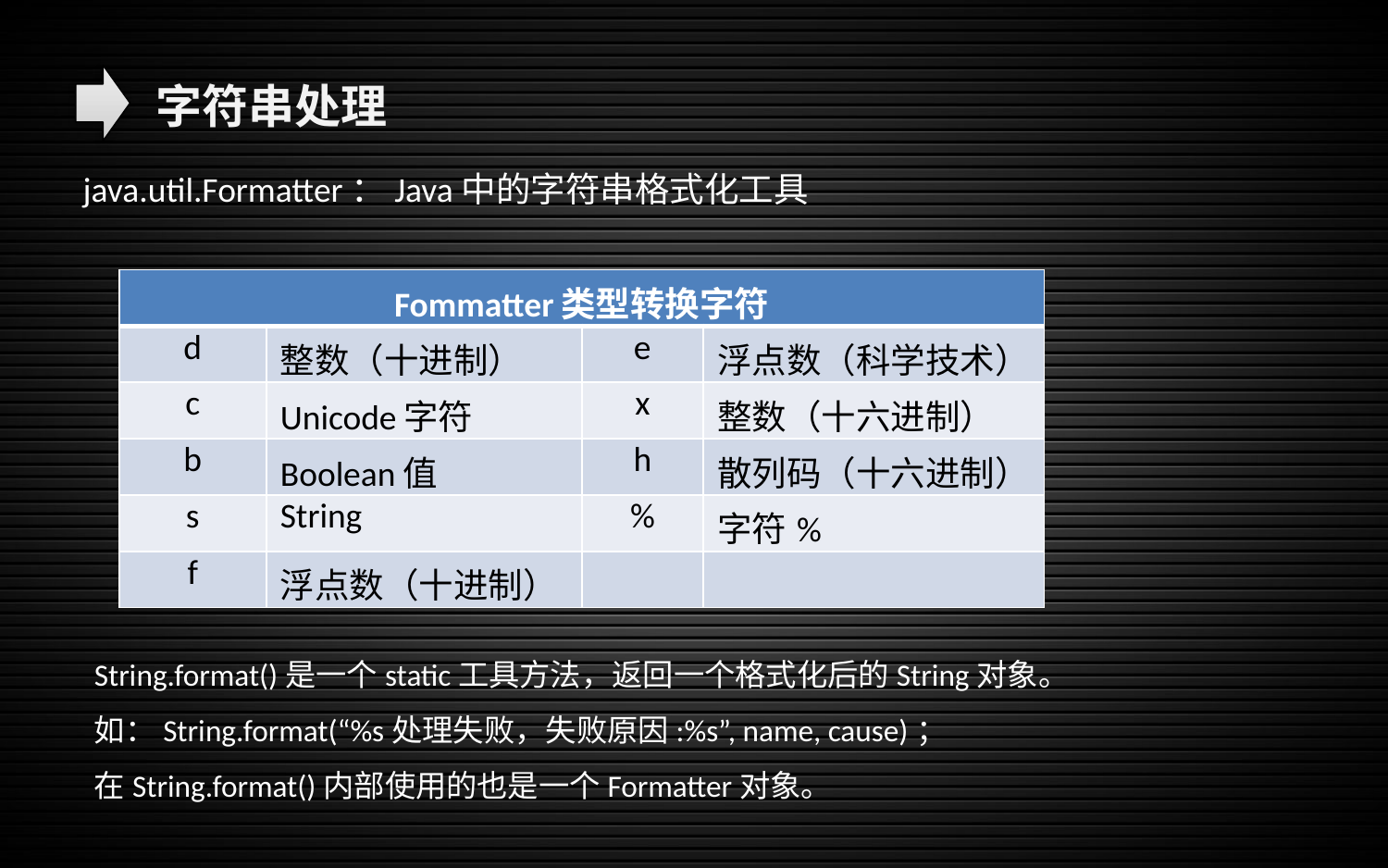

字符串处理
java.util.Formatter：Java中的字符串格式化工具
| Fommatter类型转换字符 |  |  |  |
| --- | --- | --- | --- |
| d | 整数（十进制） | e | 浮点数（科学技术） |
| c | Unicode字符 | x | 整数（十六进制） |
| b | Boolean值 | h | 散列码（十六进制） |
| s | String | % | 字符% |
| f | 浮点数（十进制） |  |  |
String.format()是一个static工具方法，返回一个格式化后的String对象。
如：String.format(“%s处理失败，失败原因:%s”, name, cause)；
在String.format()内部使用的也是一个Formatter对象。